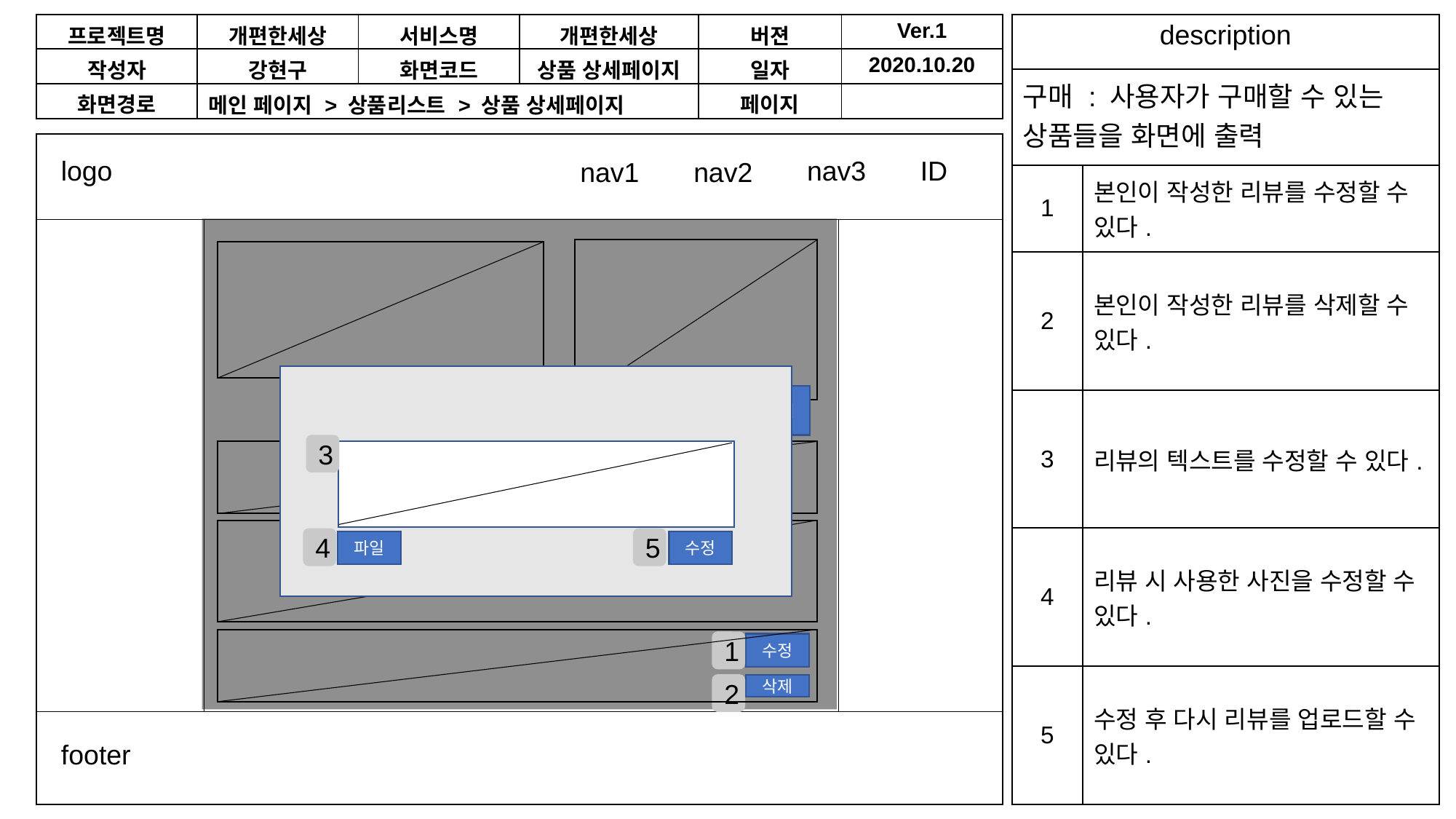

| 프로젝트명 | 개편한세상 | 서비스명 | 개편한세상 | 버젼 | Ver.1 |
| --- | --- | --- | --- | --- | --- |
| 작성자 | 강현구 | 화면코드 | 상품 상세페이지 | 일자 | 2020.10.20 |
| 화면경로 | 메인 페이지 > 상품리스트 > 상품 상세페이지 |  |  | 페이지 |  |
| description |  |
| --- | --- |
| 구매 : 사용자가 구매할 수 있는 상품들을 화면에 출력 |  |
| 1 | 본인이 작성한 리뷰를 수정할 수 있다. |
| 2 | 본인이 작성한 리뷰를 삭제할 수 있다. |
| 3 | 리뷰의 텍스트를 수정할 수 있다. |
| 4 | 리뷰 시 사용한 사진을 수정할 수 있다. |
| 5 | 수정 후 다시 리뷰를 업로드할 수 있다. |

logo
nav3
ID
nav1
nav2

장바구니
구매하기
3

4
5
파일
수정

1
수정
2
삭제
footer